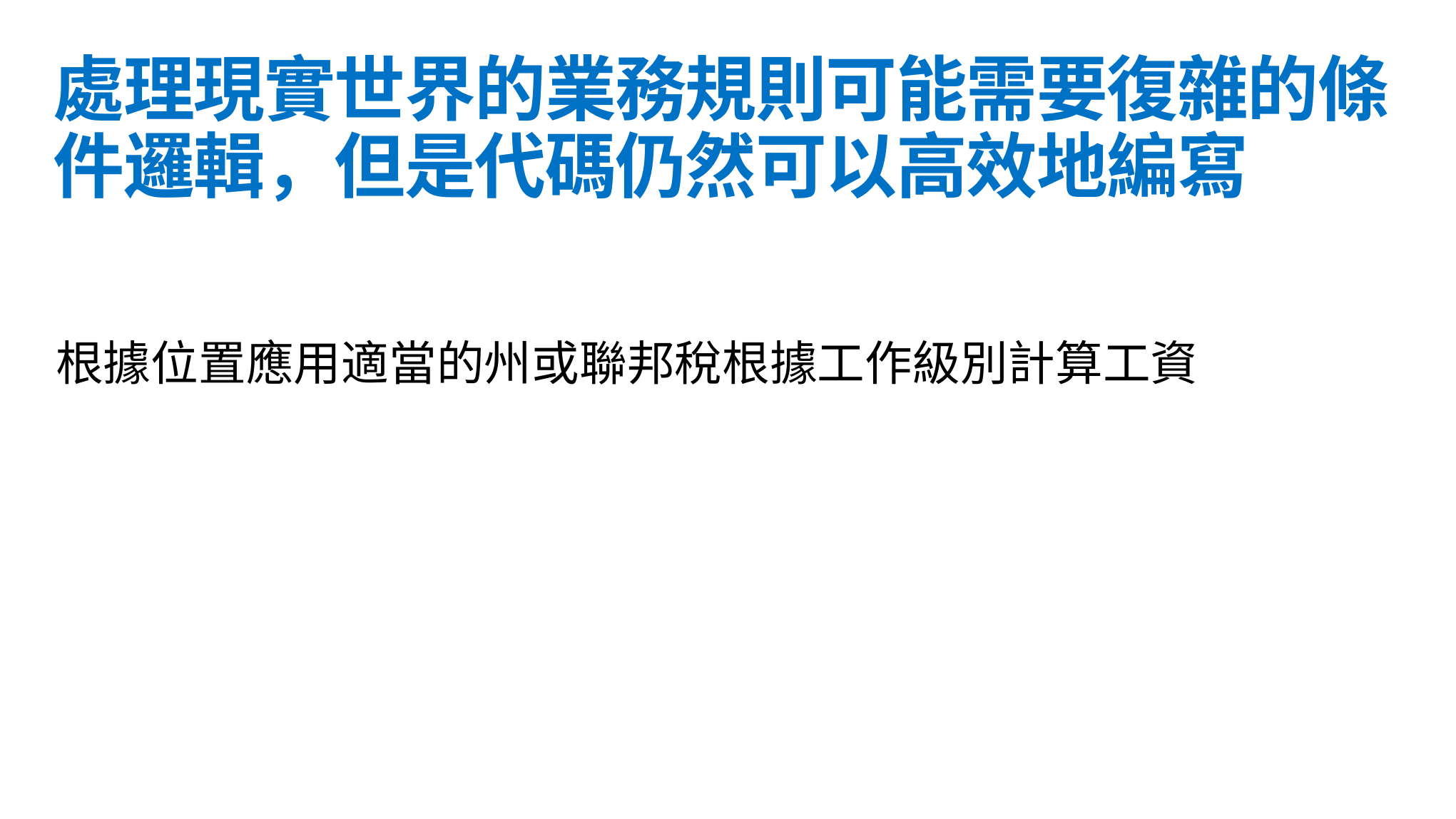

處理現實世界的業務規則可能需要復雜的條件邏輯，但是代碼仍然可以高效地編寫

根據位置應用適當的州或聯邦稅根據工作級別計算工資